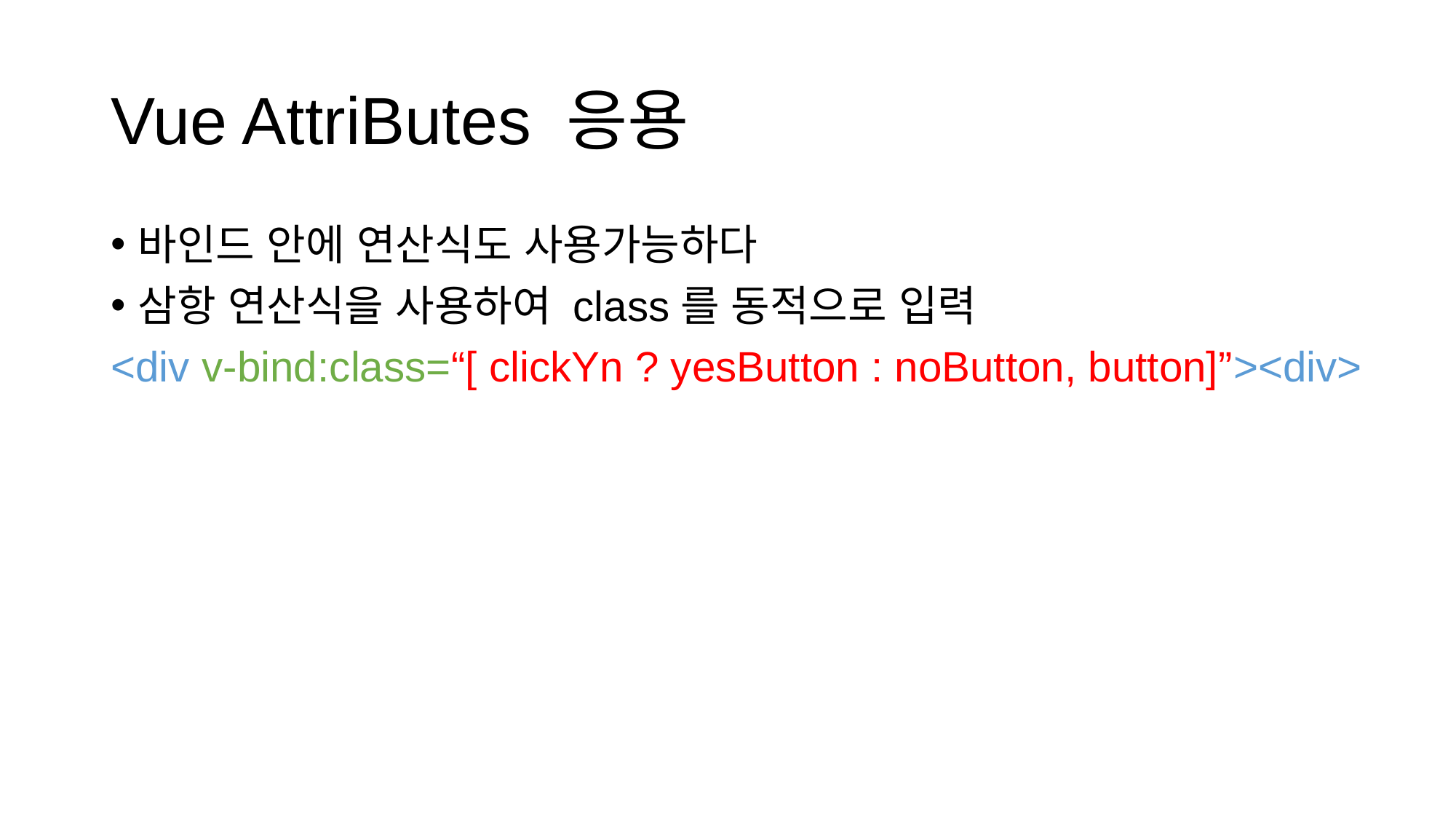

# Vue AttriButes 응용
바인드 안에 연산식도 사용가능하다
삼항 연산식을 사용하여 class를 동적으로 입력
<div v-bind:class=“[ clickYn ? yesButton : noButton, button]”><div>